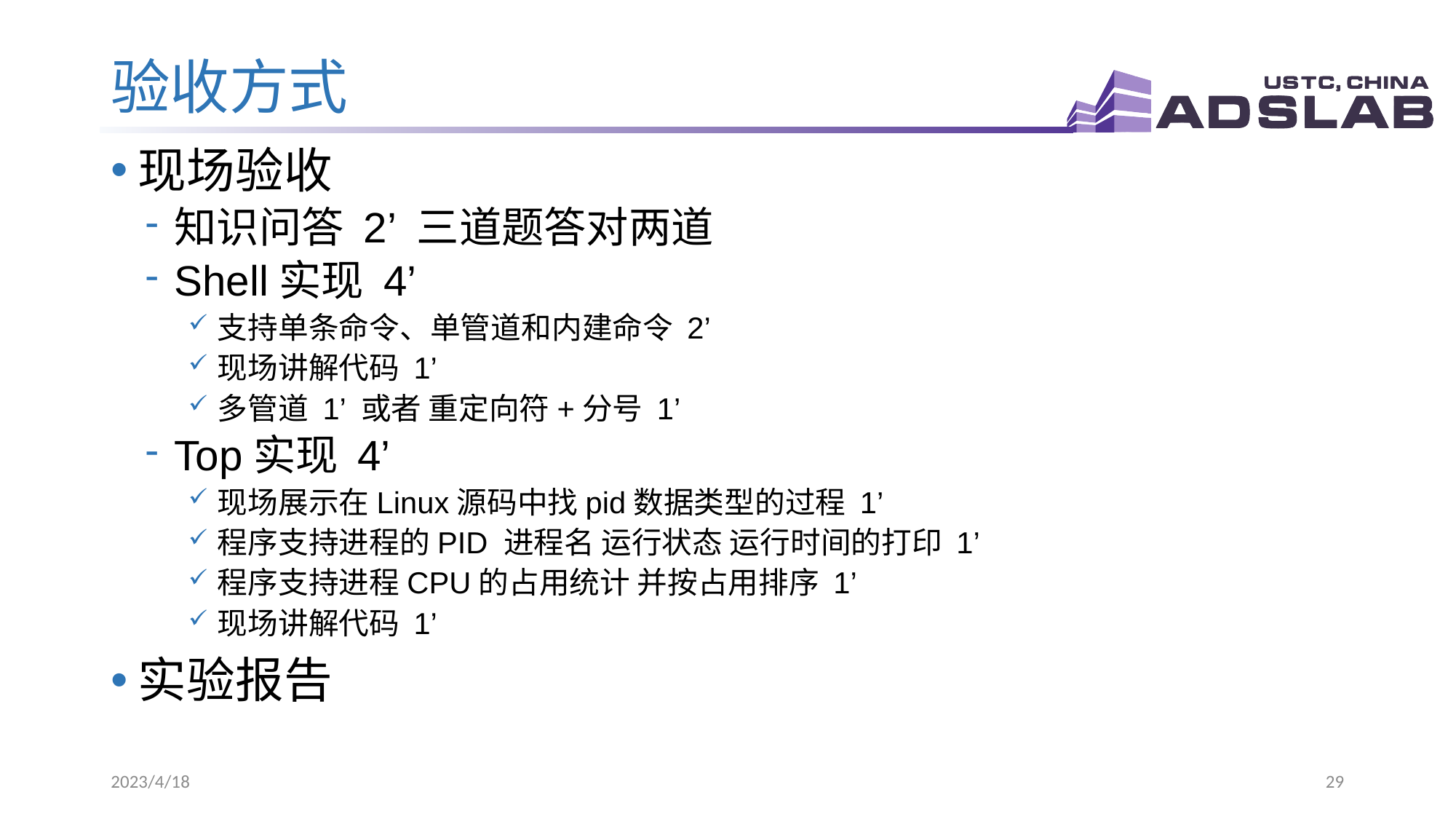

# 验收方式
现场验收
知识问答 2’ 三道题答对两道
Shell实现 4’
支持单条命令、单管道和内建命令 2’
现场讲解代码 1’
多管道 1’ 或者 重定向符+分号 1’
Top实现 4’
现场展示在Linux源码中找pid数据类型的过程 1’
程序支持进程的PID 进程名 运行状态 运行时间的打印 1’
程序支持进程CPU的占用统计 并按占用排序 1’
现场讲解代码 1’
实验报告

2023/4/18
29